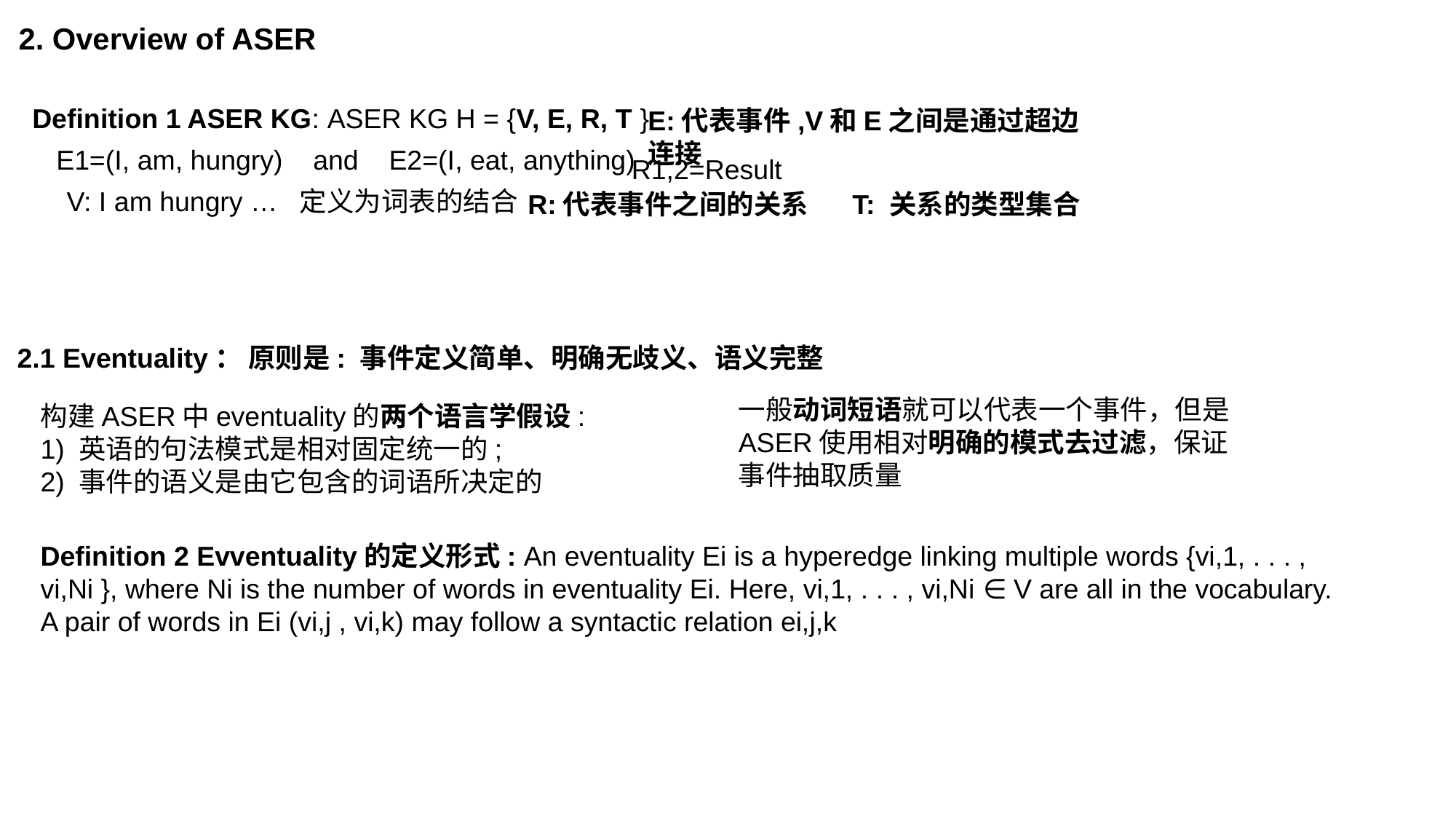

2. Overview of ASER
Definition 1 ASER KG: ASER KG H = {V, E, R, T }
E:代表事件,V和E之间是通过超边连接
E1=(I, am, hungry)    and    E2=(I, eat, anything)
R1,2=Result
V: I am hungry …  定义为词表的结合
R:代表事件之间的关系      T: 关系的类型集合
2.1 Eventuality： 原则是: 事件定义简单、明确无歧义、语义完整
一般动词短语就可以代表一个事件，但是ASER使用相对明确的模式去过滤，保证事件抽取质量
构建ASER中eventuality的两个语言学假设:
1) 英语的句法模式是相对固定统一的;
2) 事件的语义是由它包含的词语所决定的
Definition 2 Evventuality的定义形式: An eventuality Ei is a hyperedge linking multiple words {vi,1, . . . , vi,Ni }, where Ni is the number of words in eventuality Ei. Here, vi,1, . . . , vi,Ni ∈ V are all in the vocabulary. A pair of words in Ei (vi,j , vi,k) may follow a syntactic relation ei,j,k